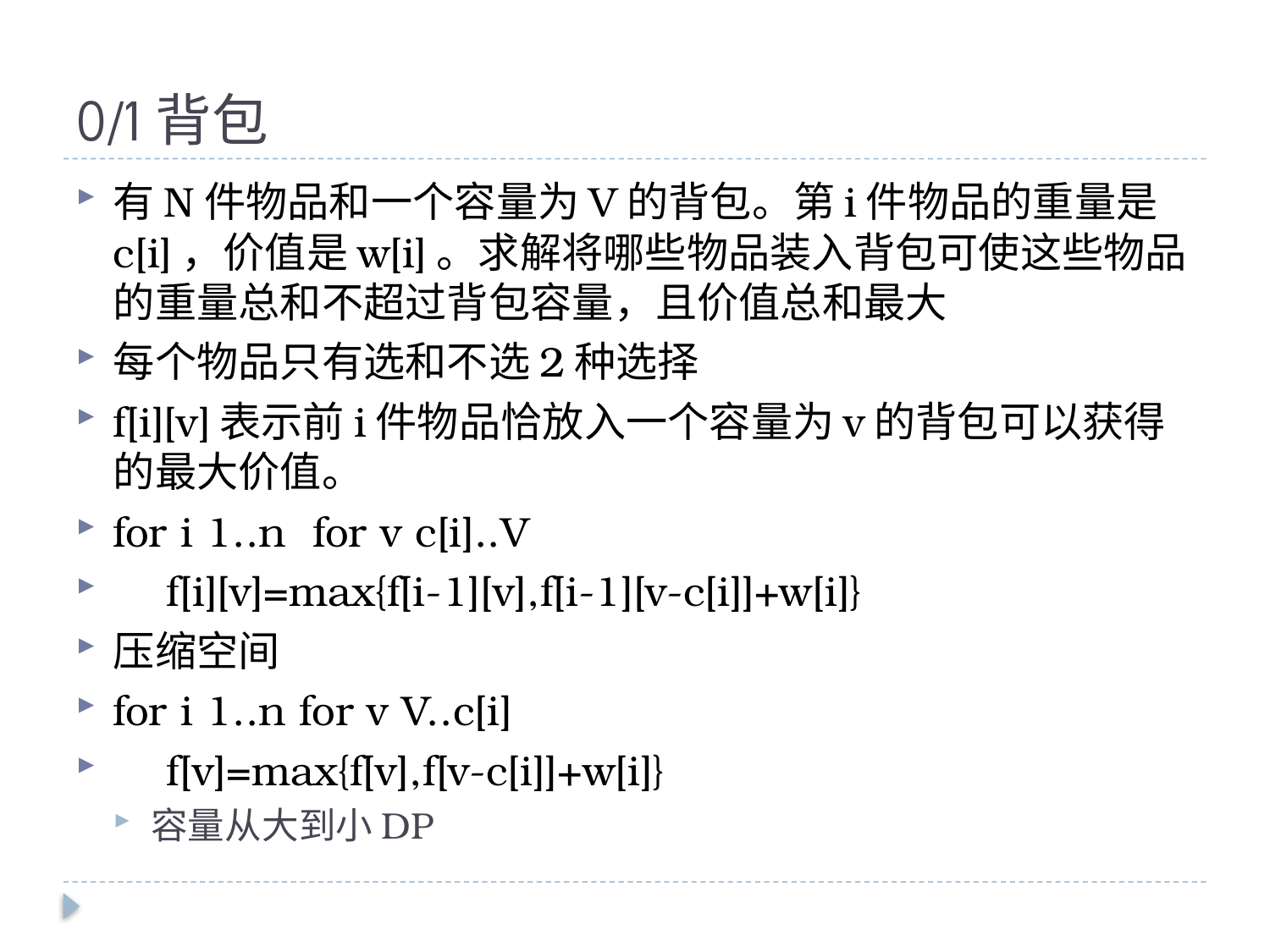

# 0/1背包
有N件物品和一个容量为V的背包。第i件物品的重量是c[i]，价值是w[i]。求解将哪些物品装入背包可使这些物品的重量总和不超过背包容量，且价值总和最大
每个物品只有选和不选2种选择
f[i][v]表示前i件物品恰放入一个容量为v的背包可以获得的最大价值。
for i 1..n  for v c[i]..V
    f[i][v]=max{f[i-1][v],f[i-1][v-c[i]]+w[i]}
压缩空间
for i 1..n for v V..c[i]
    f[v]=max{f[v],f[v-c[i]]+w[i]}
容量从大到小DP